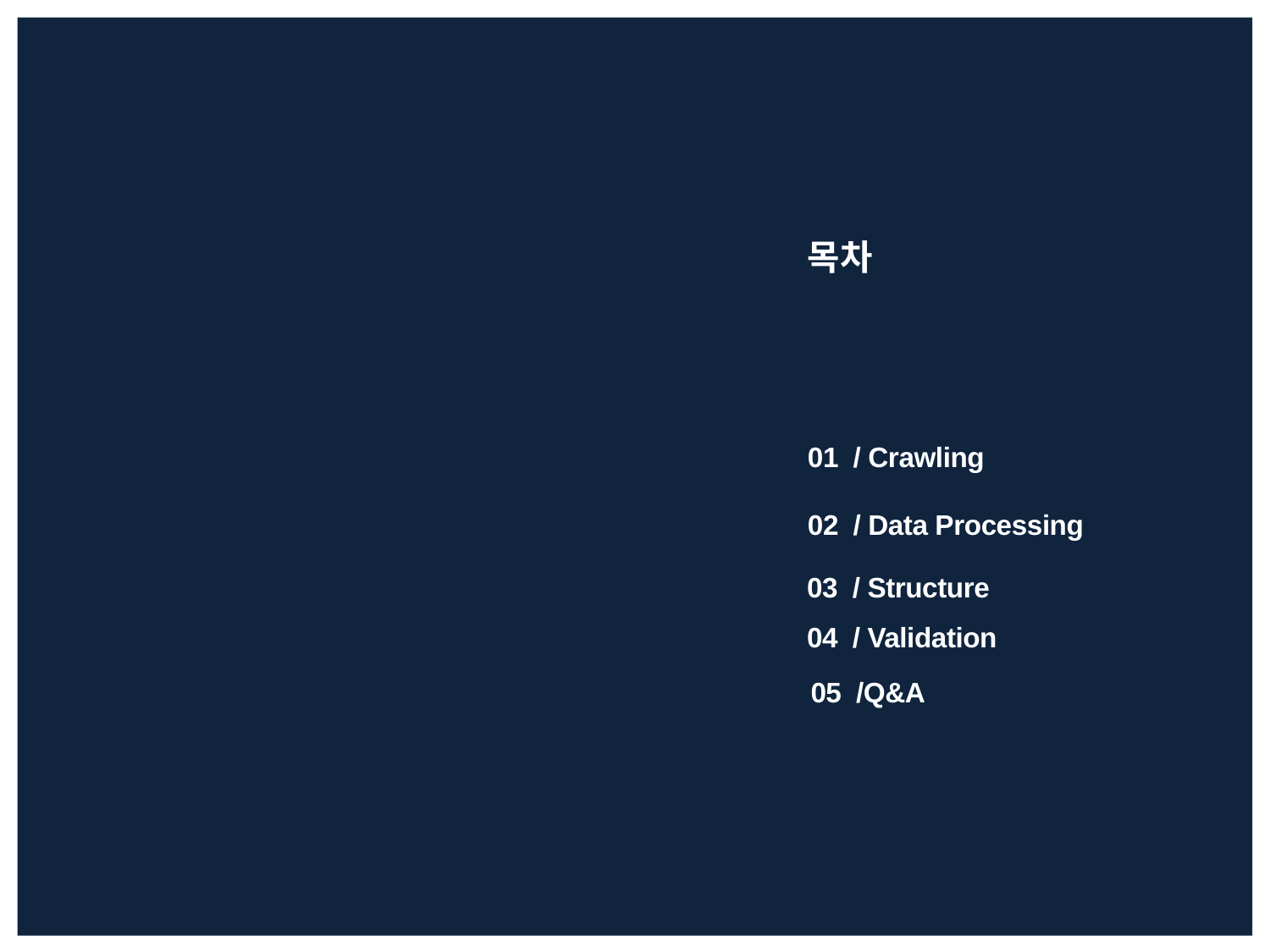

# 목차
01  / Crawling
02  / Data Processing
03  / Structure
04  / Validation
05  /Q&A